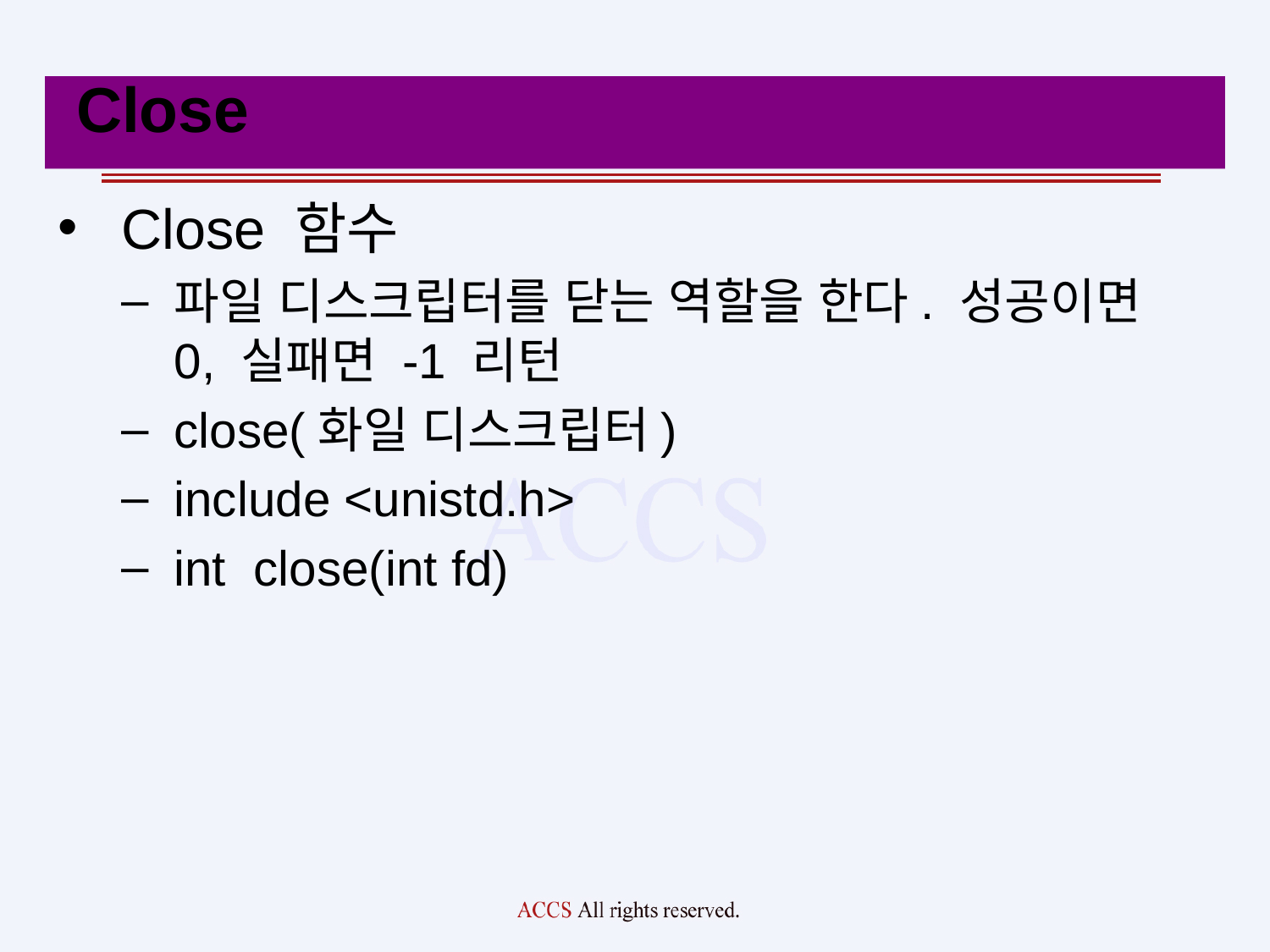

# Close

Close 함수
파일 디스크립터를 닫는 역할을 한다. 성공이면 0, 실패면 -1 리턴
close(화일 디스크립터)
include <unistd.h>
int  close(int fd)